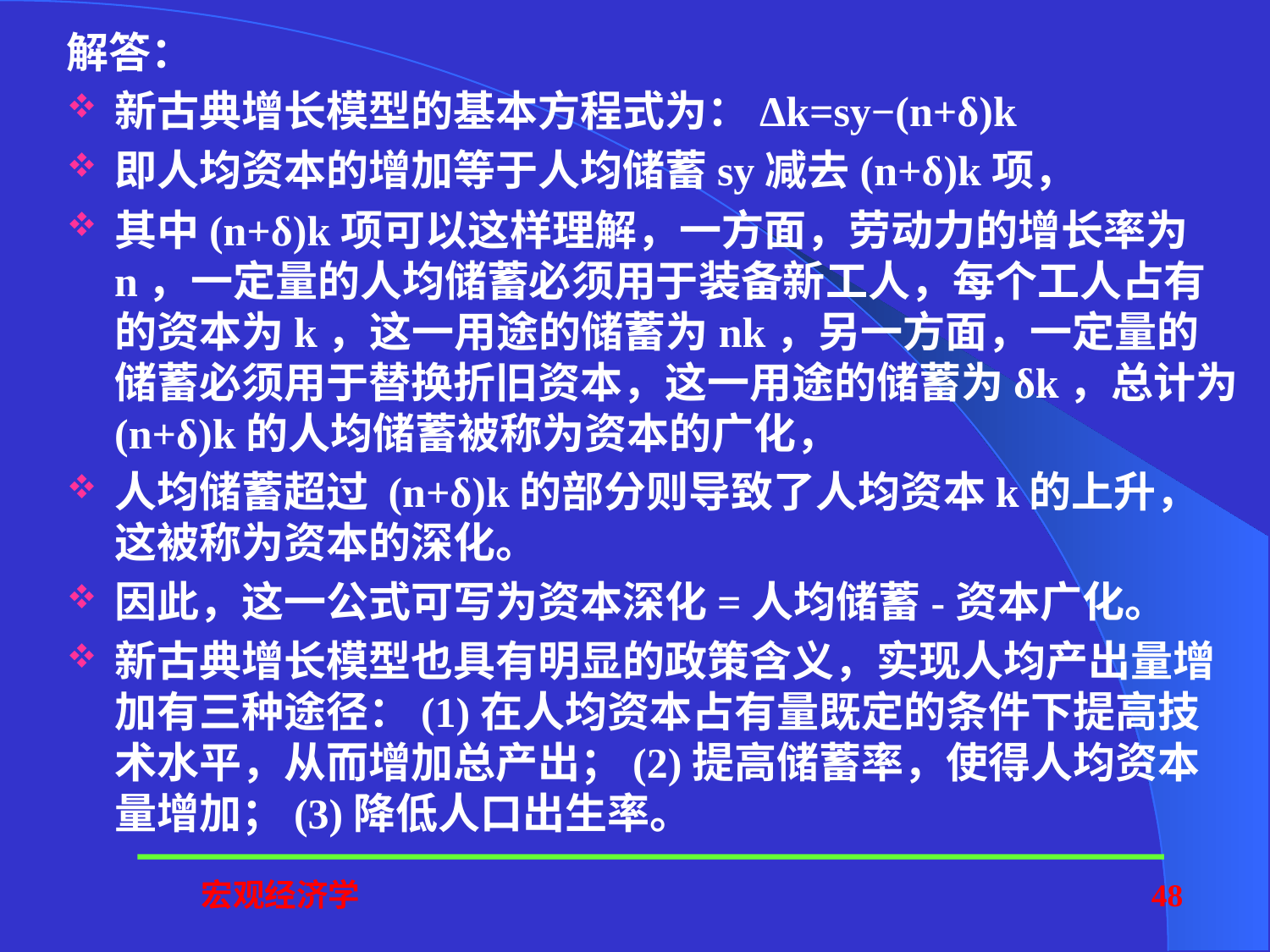

解答：
新古典增长模型的基本方程式为：Δk=sy−(n+δ)k
即人均资本的增加等于人均储蓄sy减去(n+δ)k项，
其中(n+δ)k项可以这样理解，一方面，劳动力的增长率为n，一定量的人均储蓄必须用于装备新工人，每个工人占有的资本为k，这一用途的储蓄为nk，另一方面，一定量的储蓄必须用于替换折旧资本，这一用途的储蓄为δk，总计为(n+δ)k的人均储蓄被称为资本的广化，
人均储蓄超过 (n+δ)k的部分则导致了人均资本k的上升，这被称为资本的深化。
因此，这一公式可写为资本深化=人均储蓄-资本广化。
新古典增长模型也具有明显的政策含义，实现人均产出量增加有三种途径：(1)在人均资本占有量既定的条件下提高技术水平，从而增加总产出；(2)提高储蓄率，使得人均资本量增加；(3)降低人口出生率。